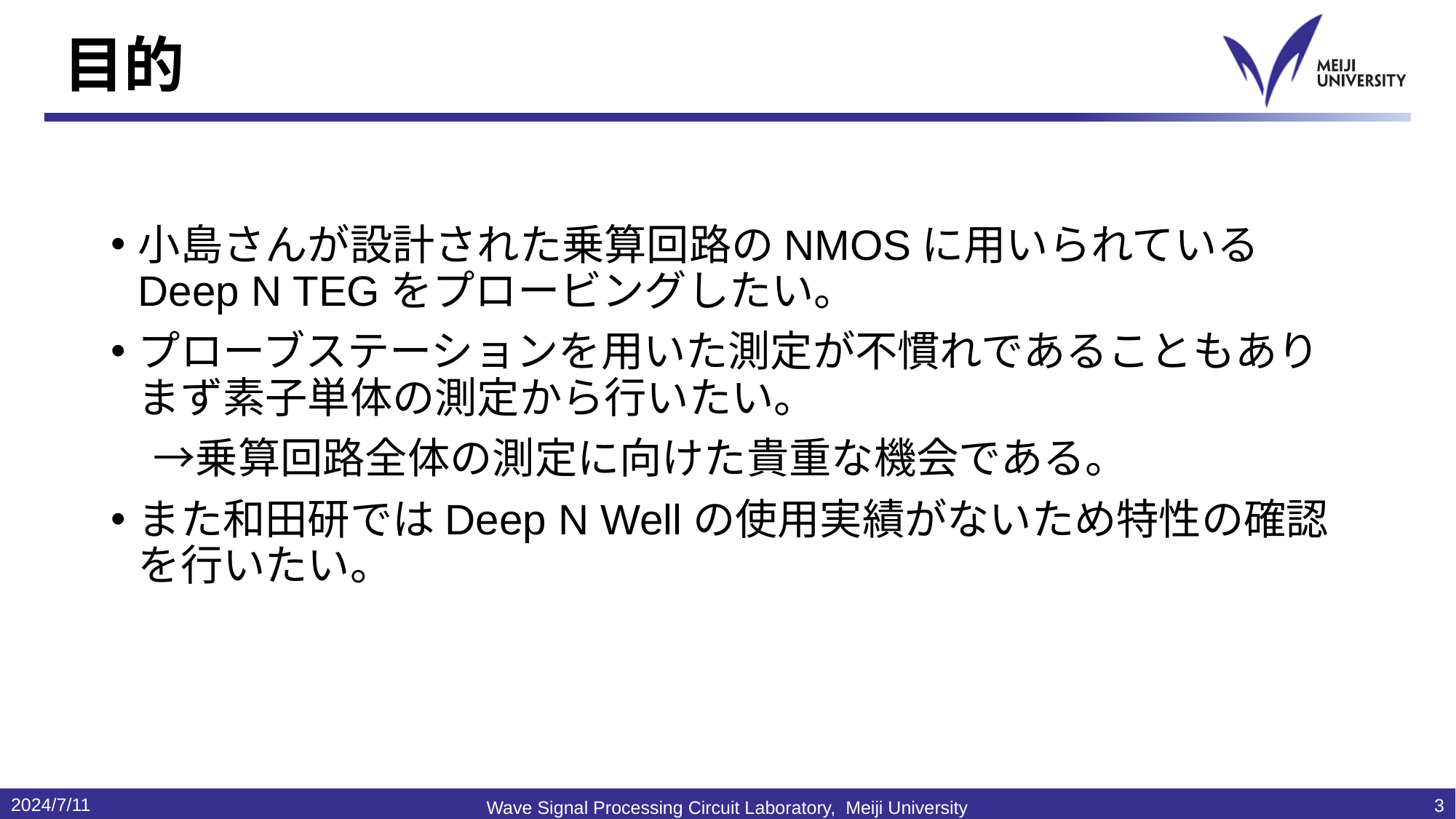

# 目的
小島さんが設計された乗算回路のNMOSに用いられているDeep N TEGをプロービングしたい。
プローブステーションを用いた測定が不慣れであることもありまず素子単体の測定から行いたい。
　→乗算回路全体の測定に向けた貴重な機会である。
また和田研ではDeep N Wellの使用実績がないため特性の確認を行いたい。

2024/7/11
3
Wave Signal Processing Circuit Laboratory,  Meiji University